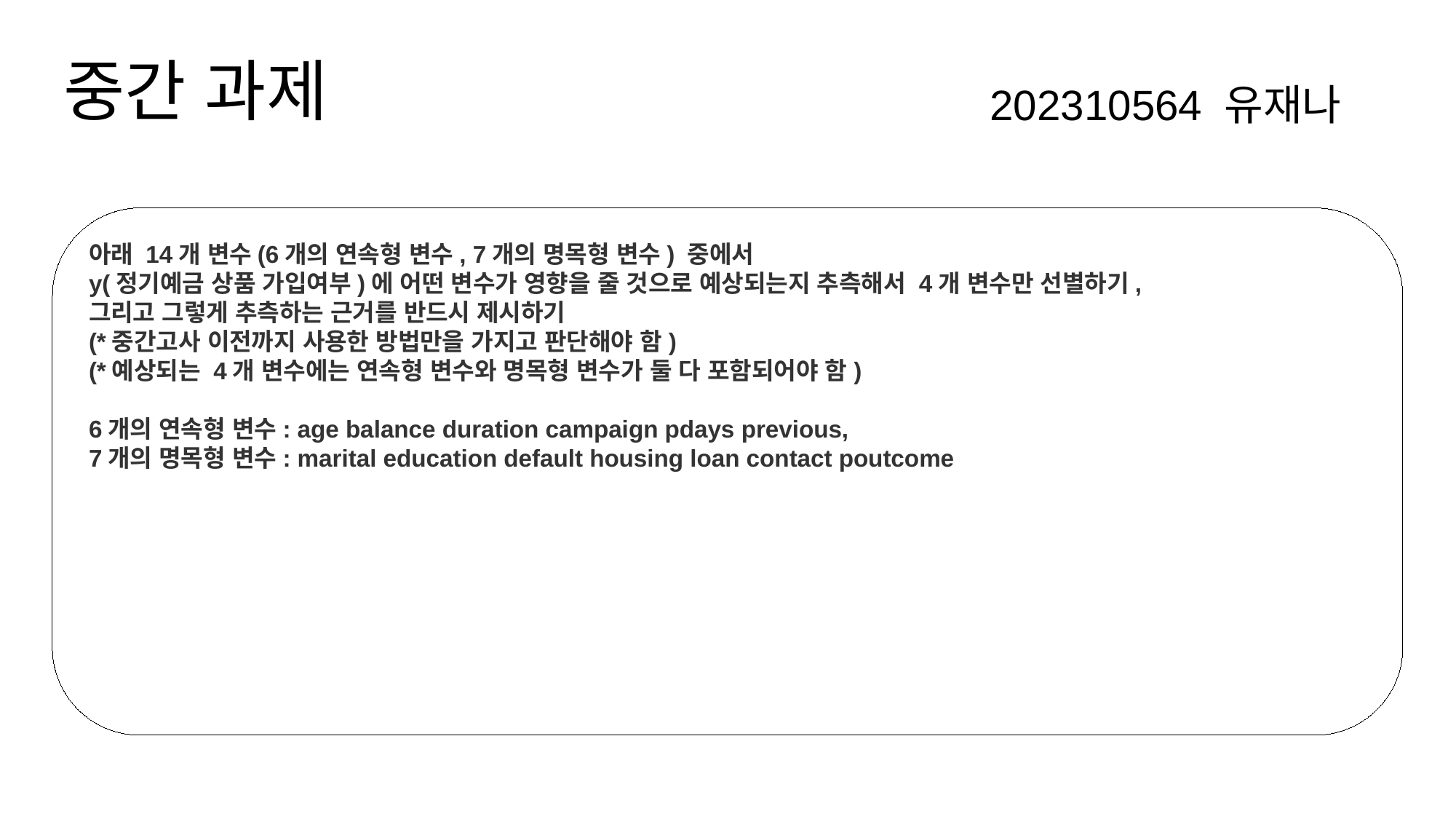

중간 과제
202310564 유재나
아래 14개 변수(6개의 연속형 변수, 7개의 명목형 변수) 중에서
y(정기예금 상품 가입여부)에 어떤 변수가 영향을 줄 것으로 예상되는지 추측해서 4개 변수만 선별하기,
그리고 그렇게 추측하는 근거를 반드시 제시하기
(*중간고사 이전까지 사용한 방법만을 가지고 판단해야 함)
(*예상되는 4개 변수에는 연속형 변수와 명목형 변수가 둘 다 포함되어야 함)

6개의 연속형 변수: age balance duration campaign pdays previous,
7개의 명목형 변수: marital education default housing loan contact poutcome